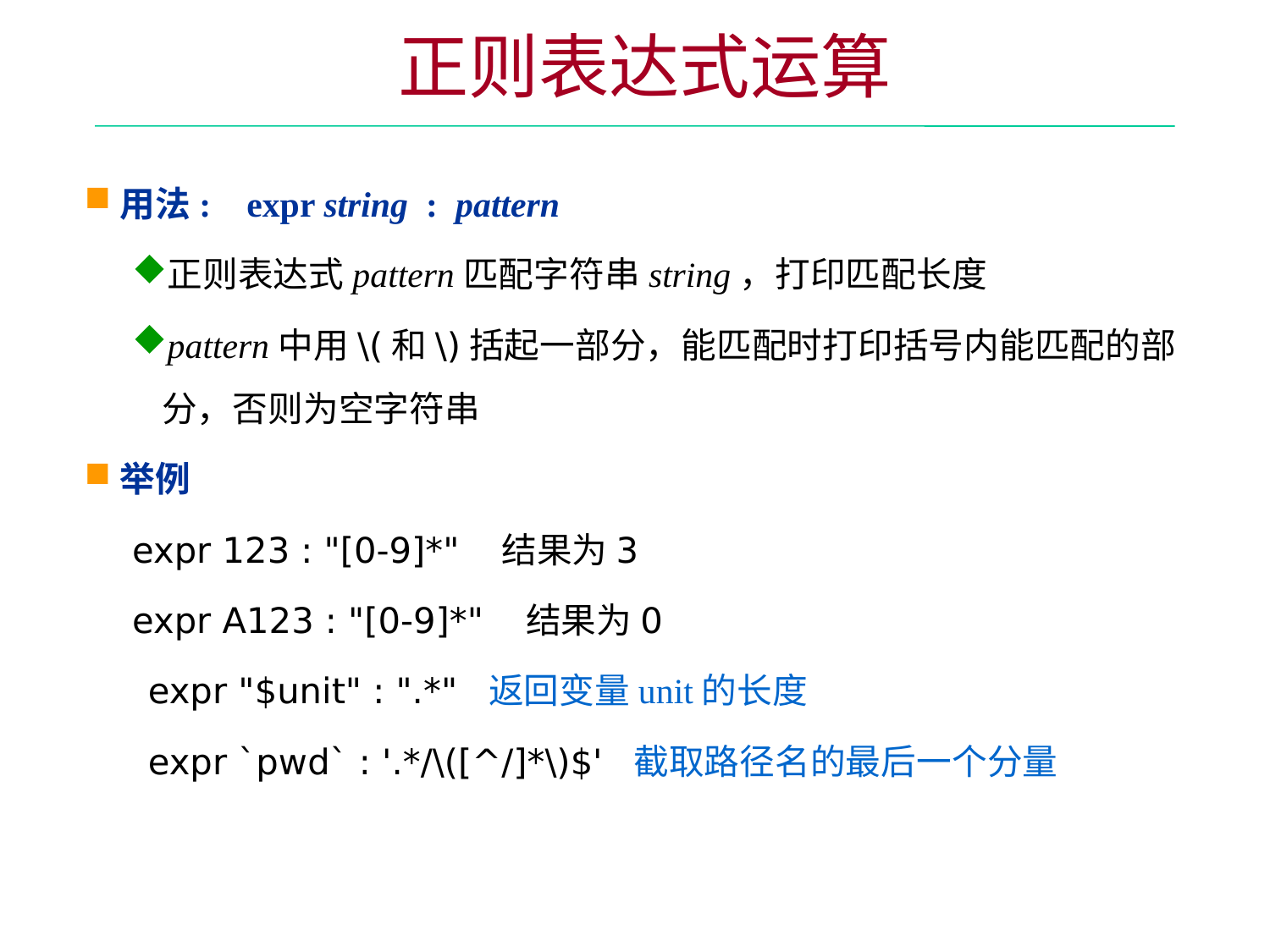

正则表达式运算
用法:    expr string  :  pattern
正则表达式pattern匹配字符串string，打印匹配长度
pattern中用\(和\)括起一部分，能匹配时打印括号内能匹配的部分，否则为空字符串
举例
expr 123 : "[0-9]*"   结果为3
expr A123 : "[0-9]*"   结果为0
expr "$unit" : ".*"  返回变量unit的长度
expr `pwd` : '.*/\([^/]*\)$'  截取路径名的最后一个分量